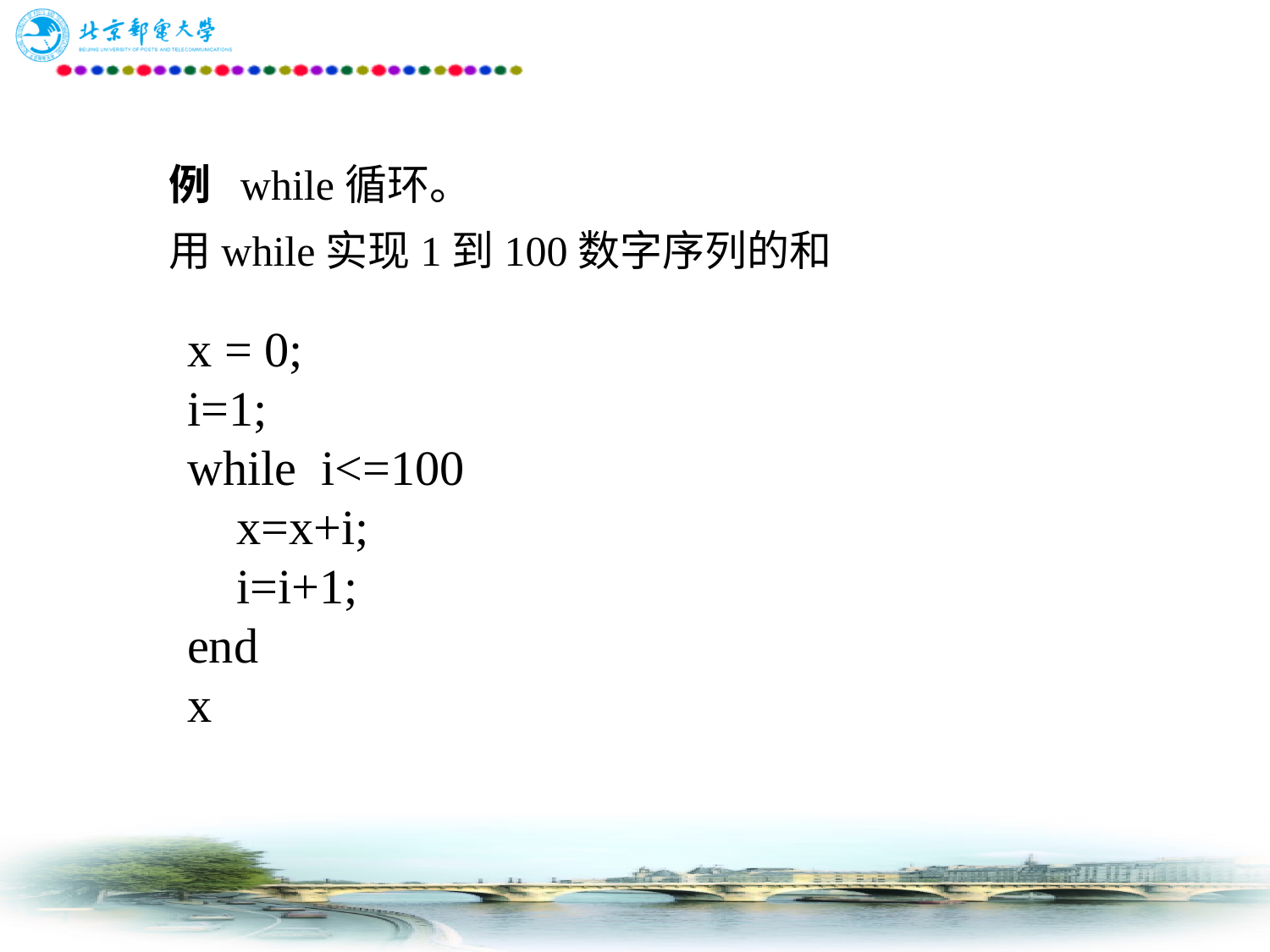

# 例  while循环。 　　用while实现1到100数字序列的和
x = 0;
i=1;
while  i<=100
    x=x+i;
    i=i+1;
end
x